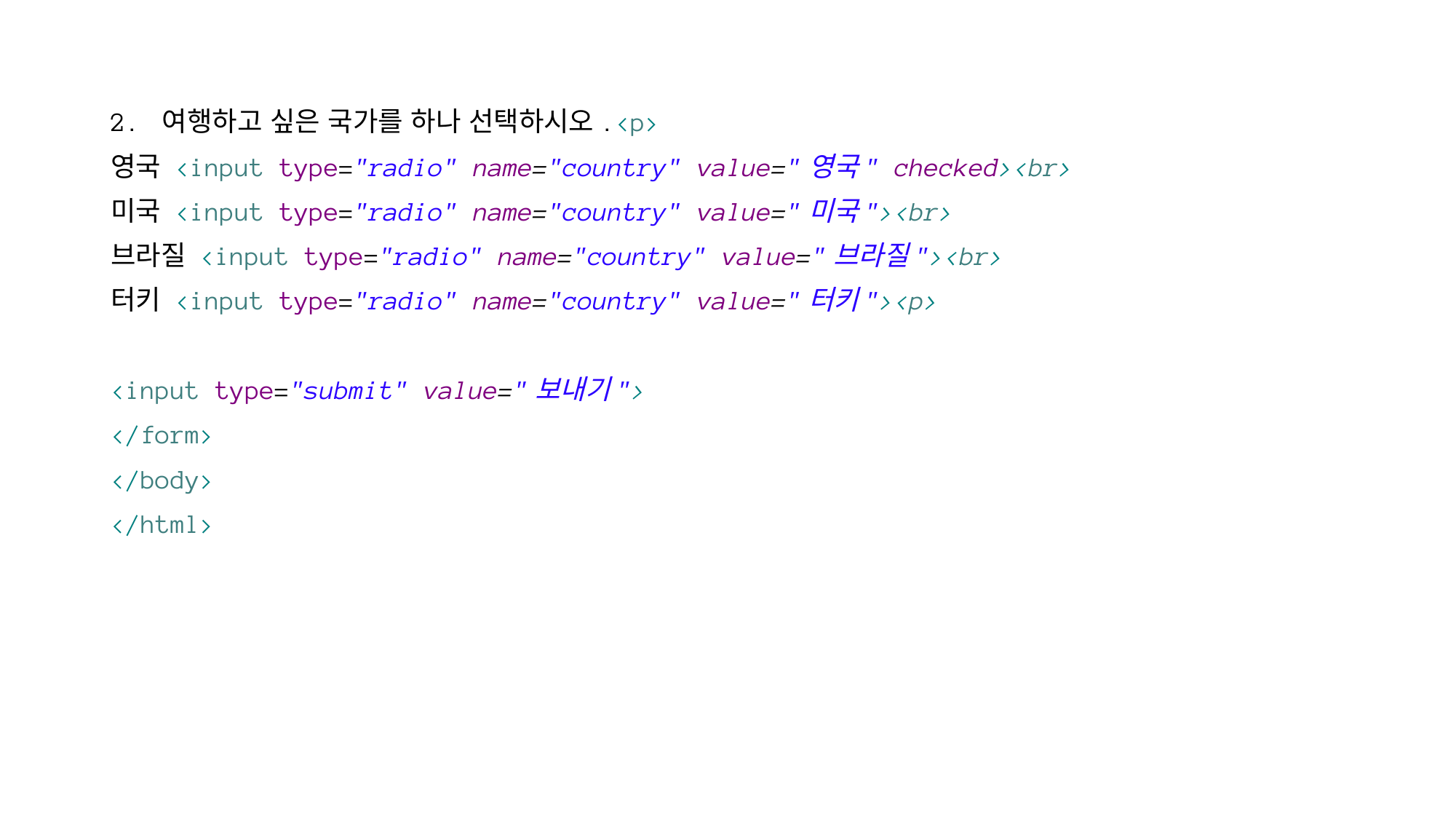

2. 여행하고 싶은 국가를 하나 선택하시오.<p>
영국 <input type="radio" name="country" value="영국" checked><br>
미국 <input type="radio" name="country" value="미국"><br>
브라질 <input type="radio" name="country" value="브라질"><br>
터키 <input type="radio" name="country" value="터키"><p>

<input type="submit" value="보내기">
</form>
</body>
</html>